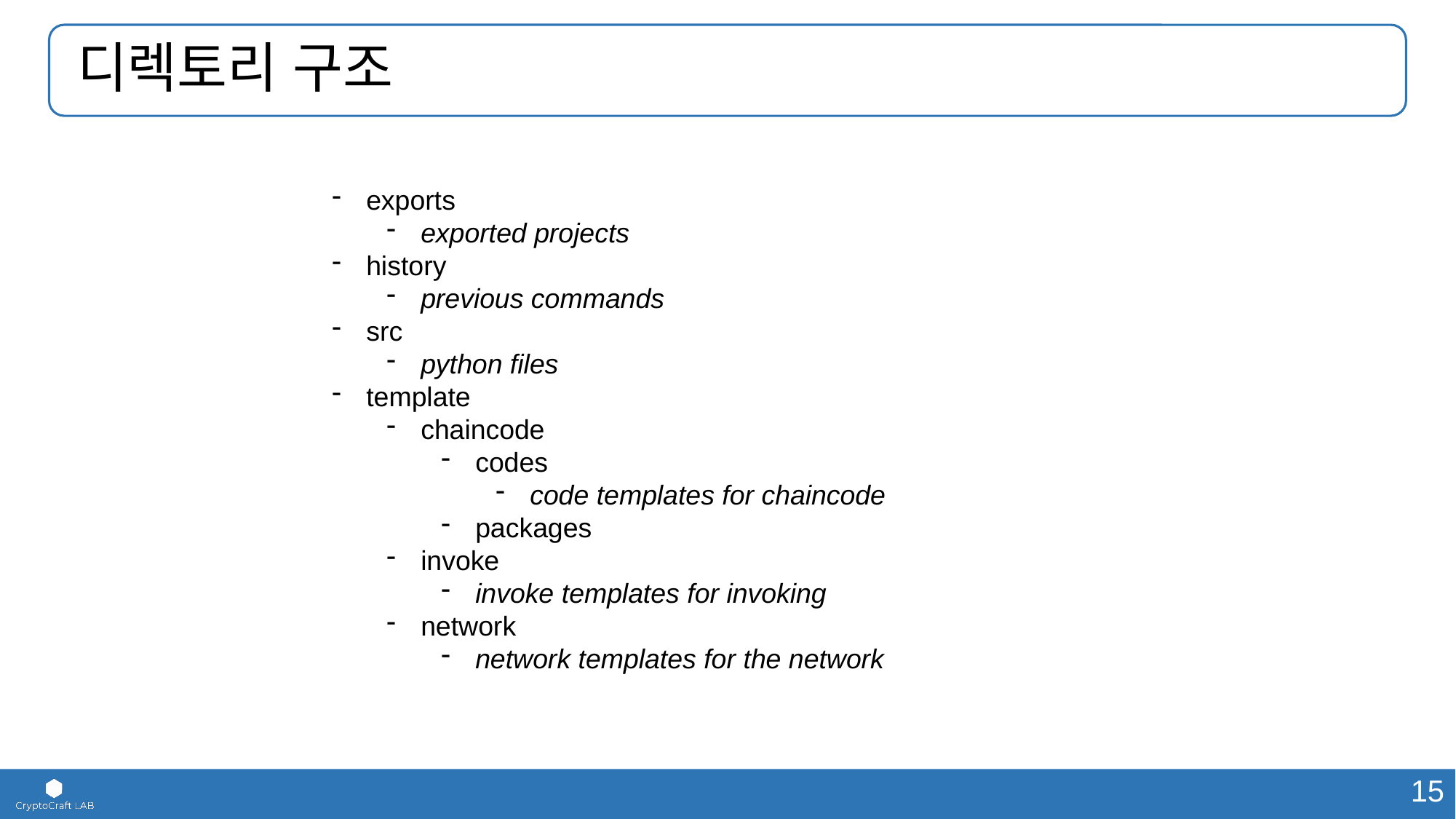

# 디렉토리 구조
exports
exported projects
history
previous commands
src
python files
template
chaincode
codes
code templates for chaincode
packages
invoke
invoke templates for invoking
network
network templates for the network